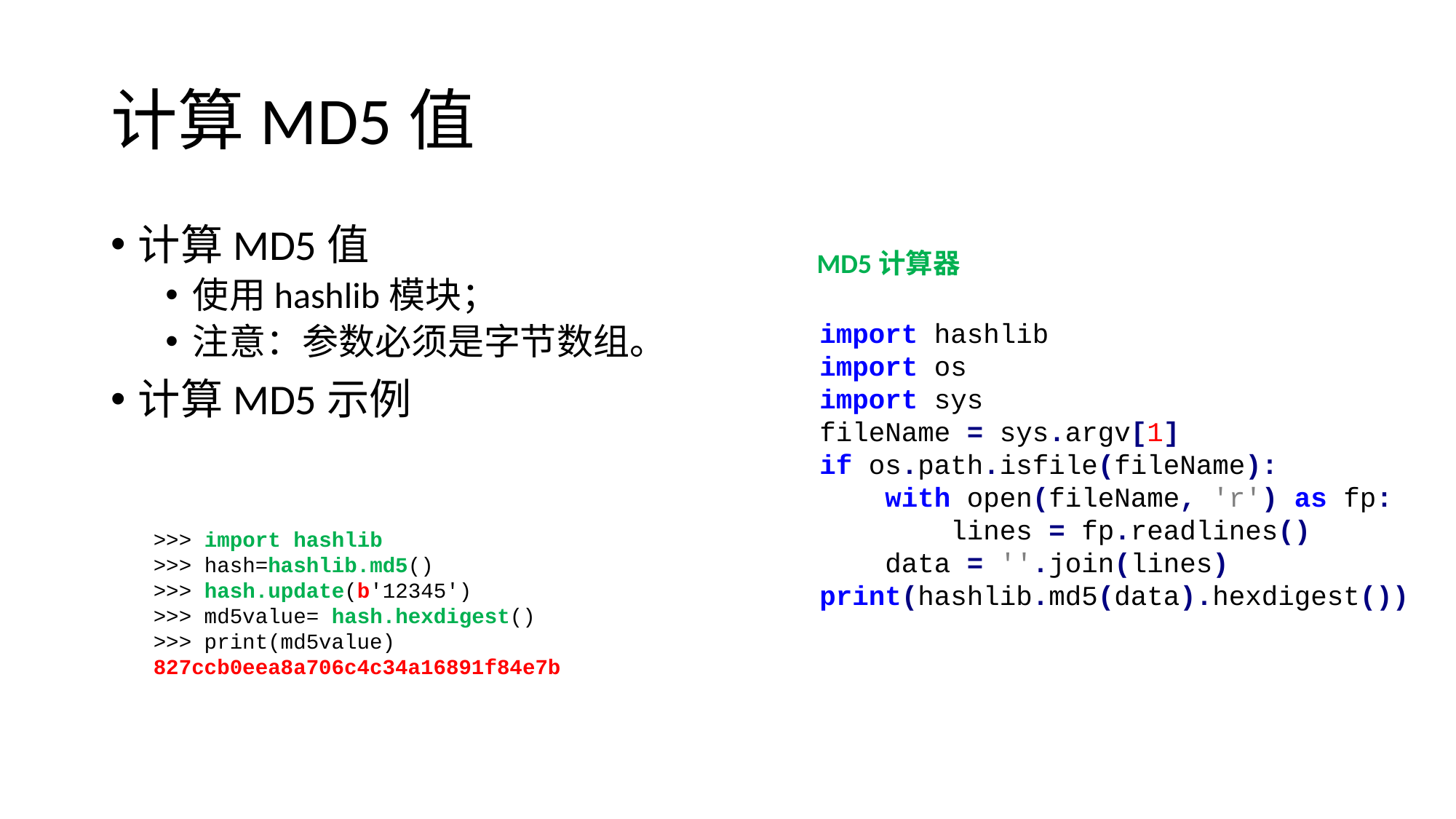

# 计算MD5值
计算MD5值
使用hashlib模块；
注意：参数必须是字节数组。
计算MD5示例

MD5计算器
import hashlib
import os
import sys
fileName = sys.argv[1]
if os.path.isfile(fileName):
    with open(fileName, 'r') as fp:
        lines = fp.readlines()
    data = ''.join(lines)
print(hashlib.md5(data).hexdigest())
>>> import hashlib
>>> hash=hashlib.md5()
>>> hash.update(b'12345')
>>> md5value= hash.hexdigest()
>>> print(md5value)
827ccb0eea8a706c4c34a16891f84e7b